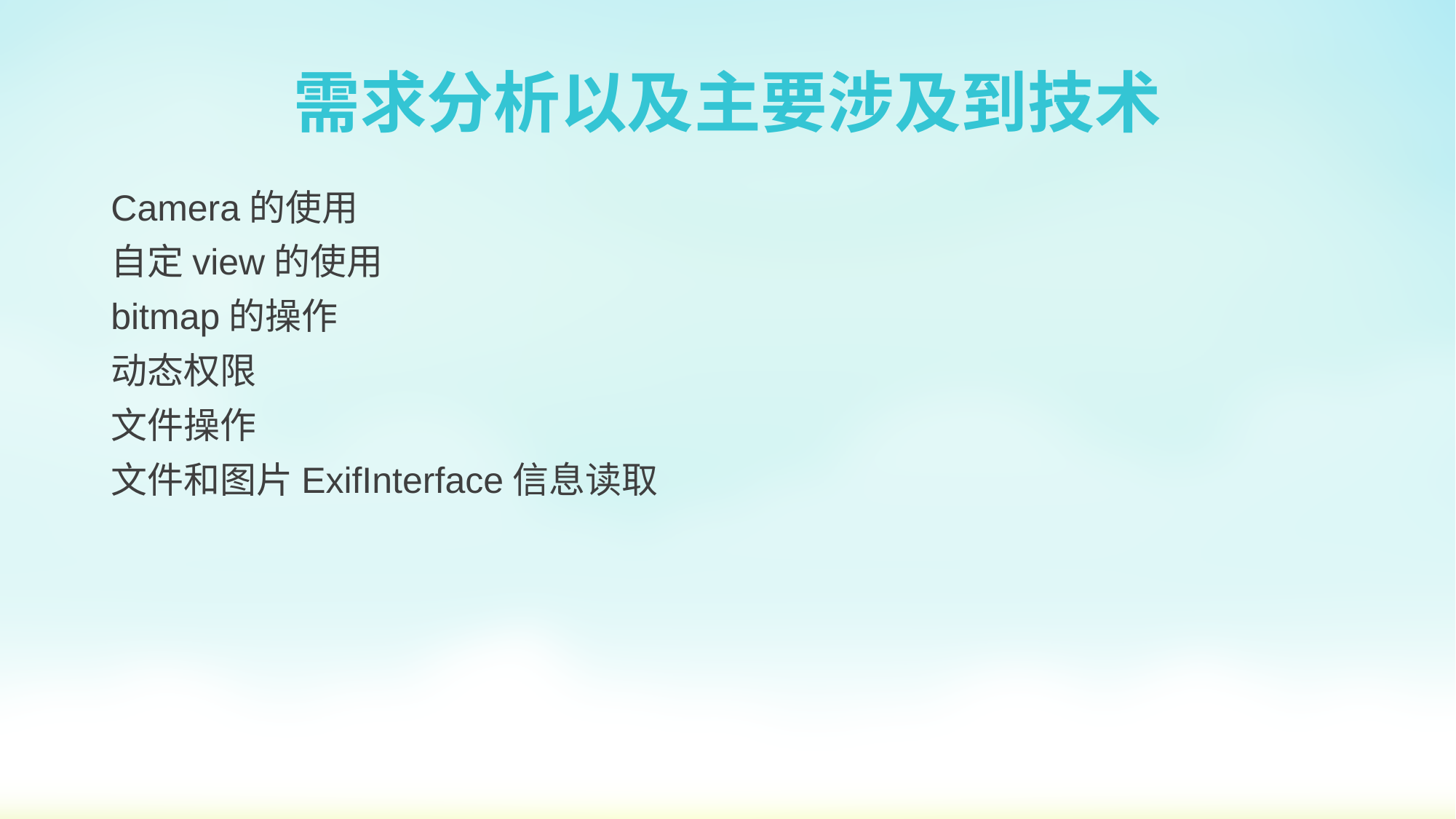

# 需求分析以及主要涉及到技术
Camera的使用
自定view的使用
bitmap的操作
动态权限
文件操作
文件和图片ExifInterface信息读取